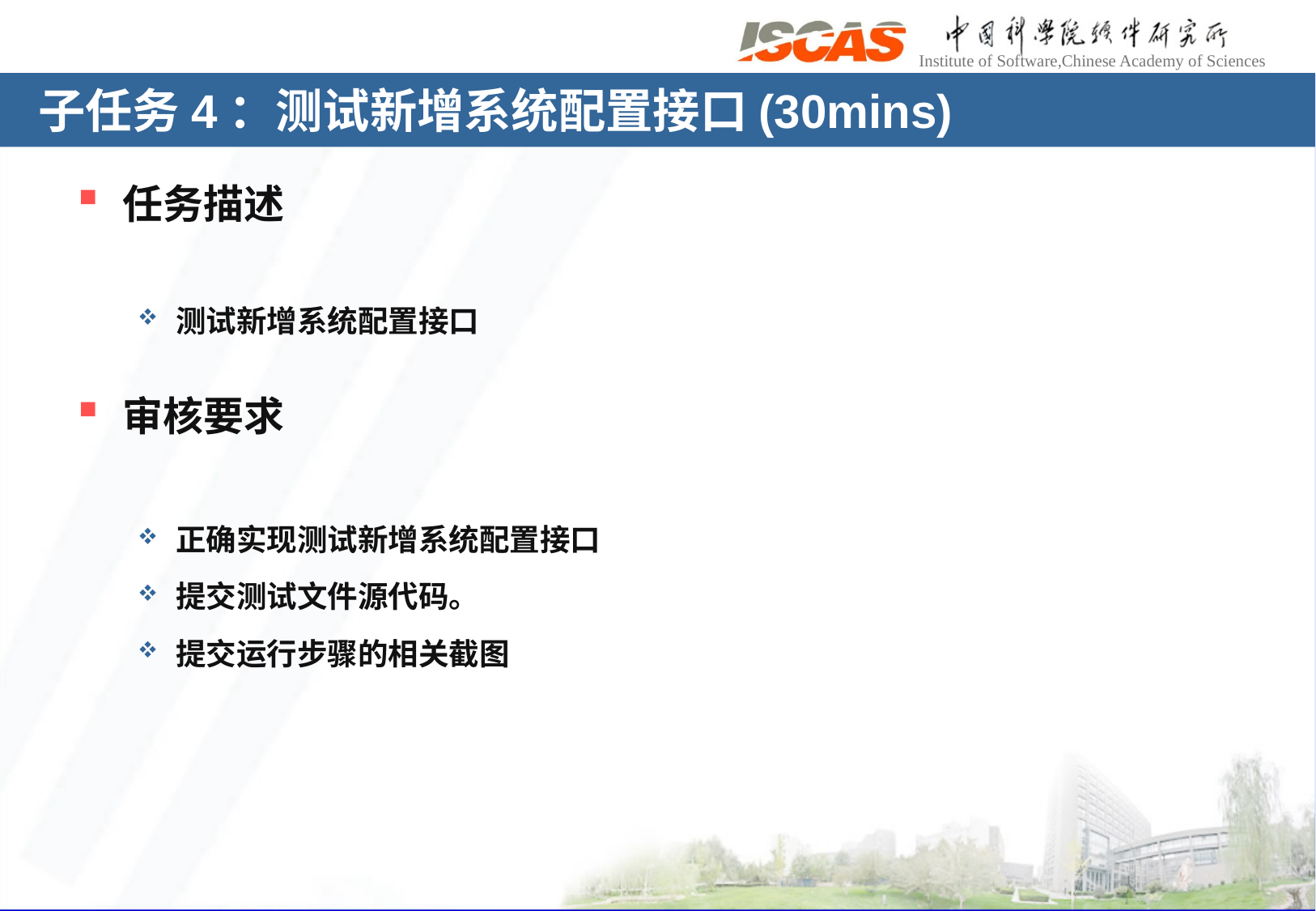

# 子任务4：测试新增系统配置接口(30mins)
任务描述

测试新增系统配置接口

审核要求

正确实现测试新增系统配置接口
提交测试文件源代码。
提交运行步骤的相关截图